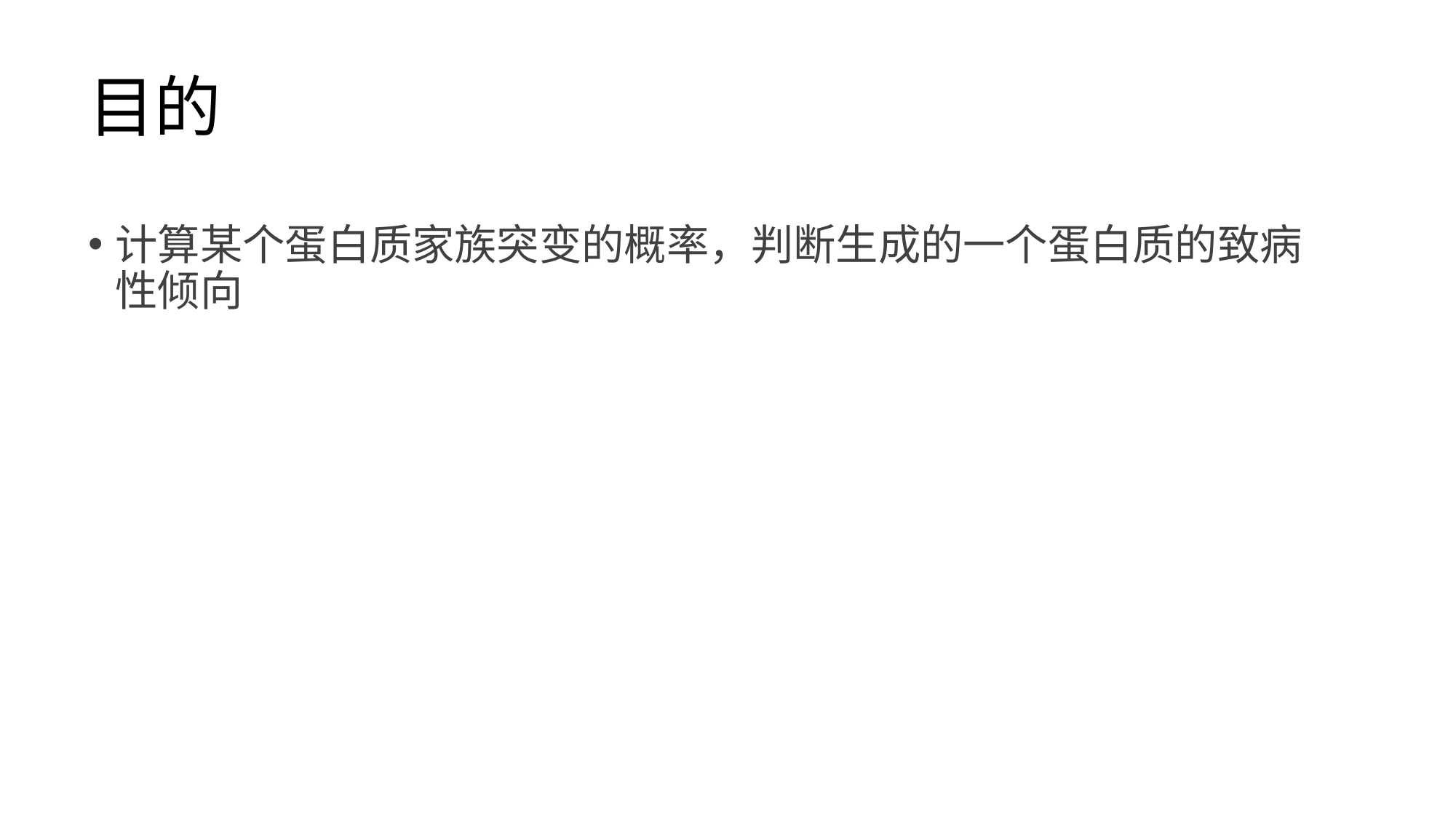

# 目的
计算某个蛋白质家族突变的概率，判断生成的一个蛋白质的致病性倾向